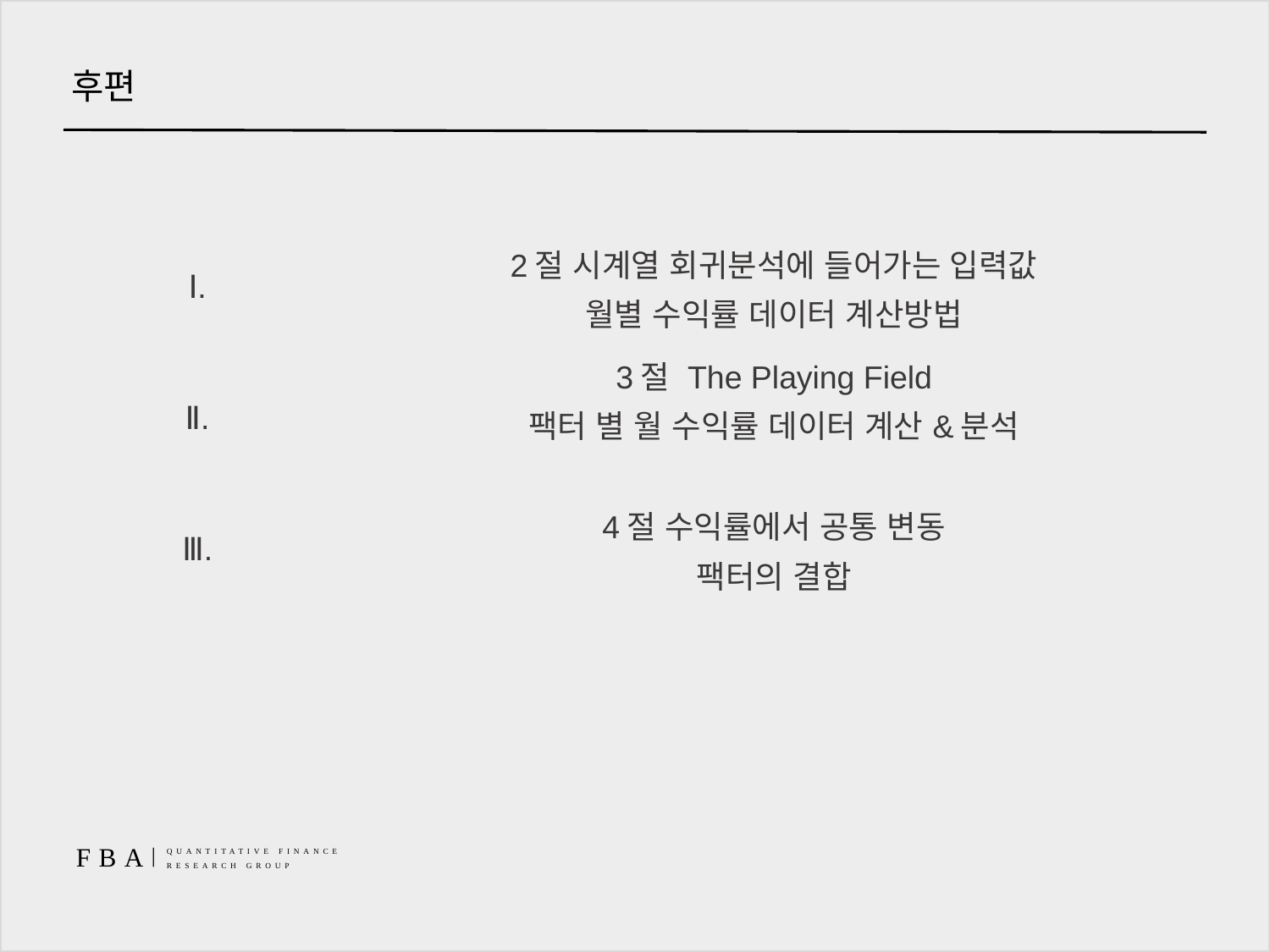

# 후편
| Ⅰ. | 2절 시계열 회귀분석에 들어가는 입력값 월별 수익률 데이터 계산방법 |
| --- | --- |
| Ⅱ. | 3절 The Playing Field 팩터 별 월 수익률 데이터 계산&분석 |
| Ⅲ. | 4절 수익률에서 공통 변동 팩터의 결합 |